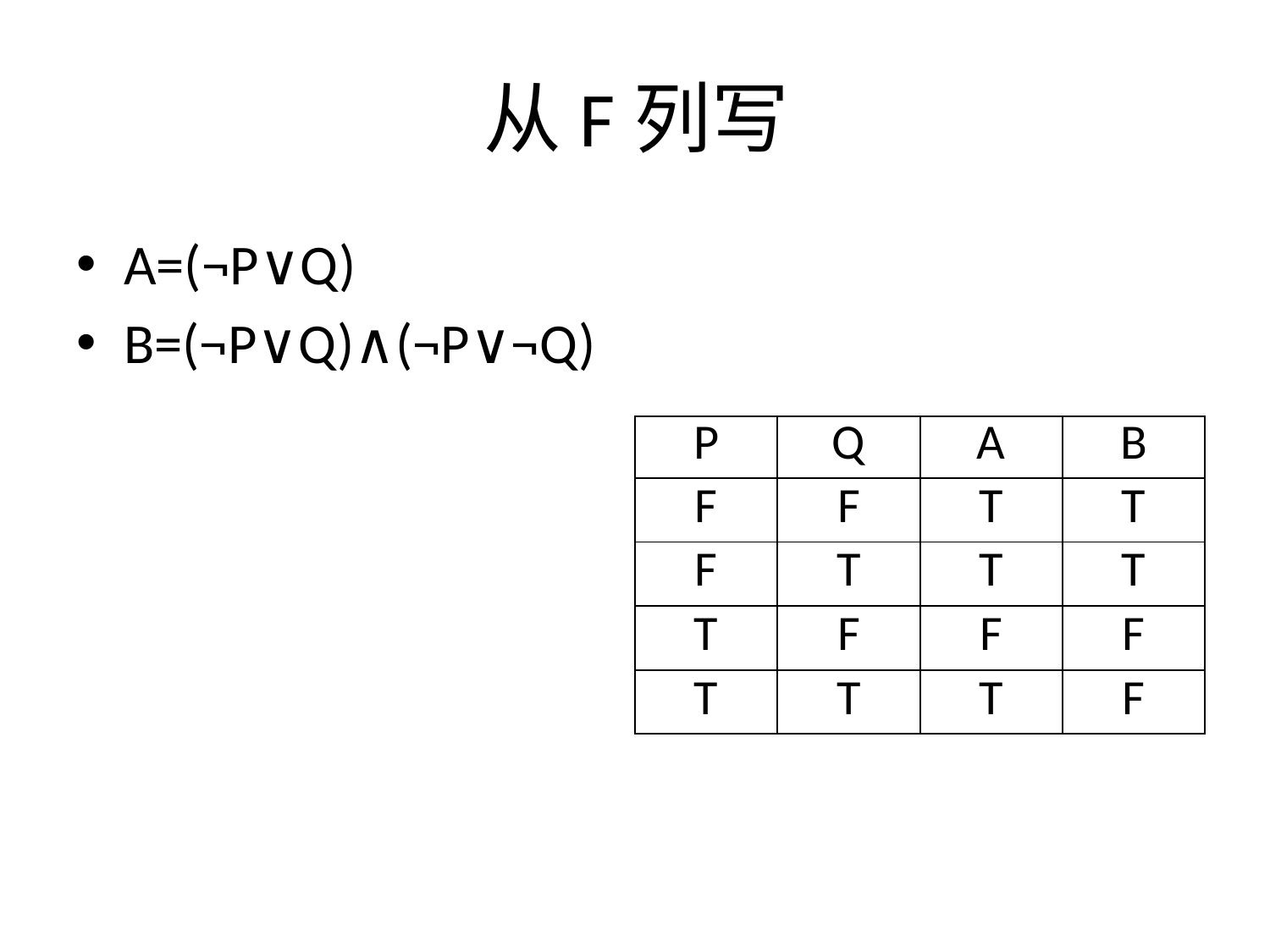

# 从F列写
A=(¬P∨Q)
B=(¬P∨Q)∧(¬P∨¬Q)
| P | Q | A | B |
| --- | --- | --- | --- |
| F | F | T | T |
| F | T | T | T |
| T | F | F | F |
| T | T | T | F |